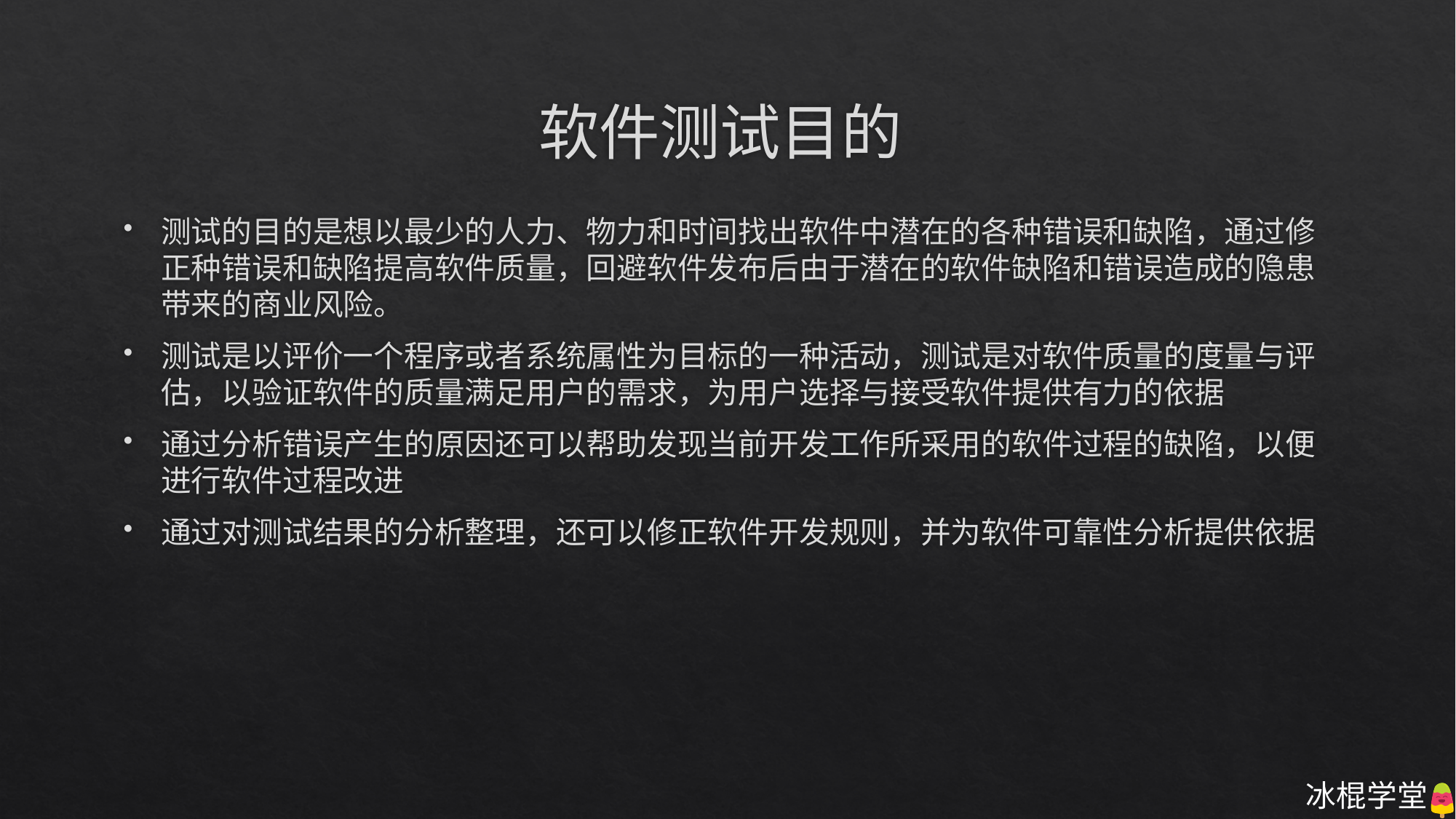

# 软件测试目的
测试的目的是想以最少的人力、物力和时间找出软件中潜在的各种错误和缺陷，通过修正种错误和缺陷提高软件质量，回避软件发布后由于潜在的软件缺陷和错误造成的隐患带来的商业风险。
测试是以评价一个程序或者系统属性为目标的一种活动，测试是对软件质量的度量与评估，以验证软件的质量满足用户的需求，为用户选择与接受软件提供有力的依据
通过分析错误产生的原因还可以帮助发现当前开发工作所采用的软件过程的缺陷，以便进行软件过程改进
通过对测试结果的分析整理，还可以修正软件开发规则，并为软件可靠性分析提供依据